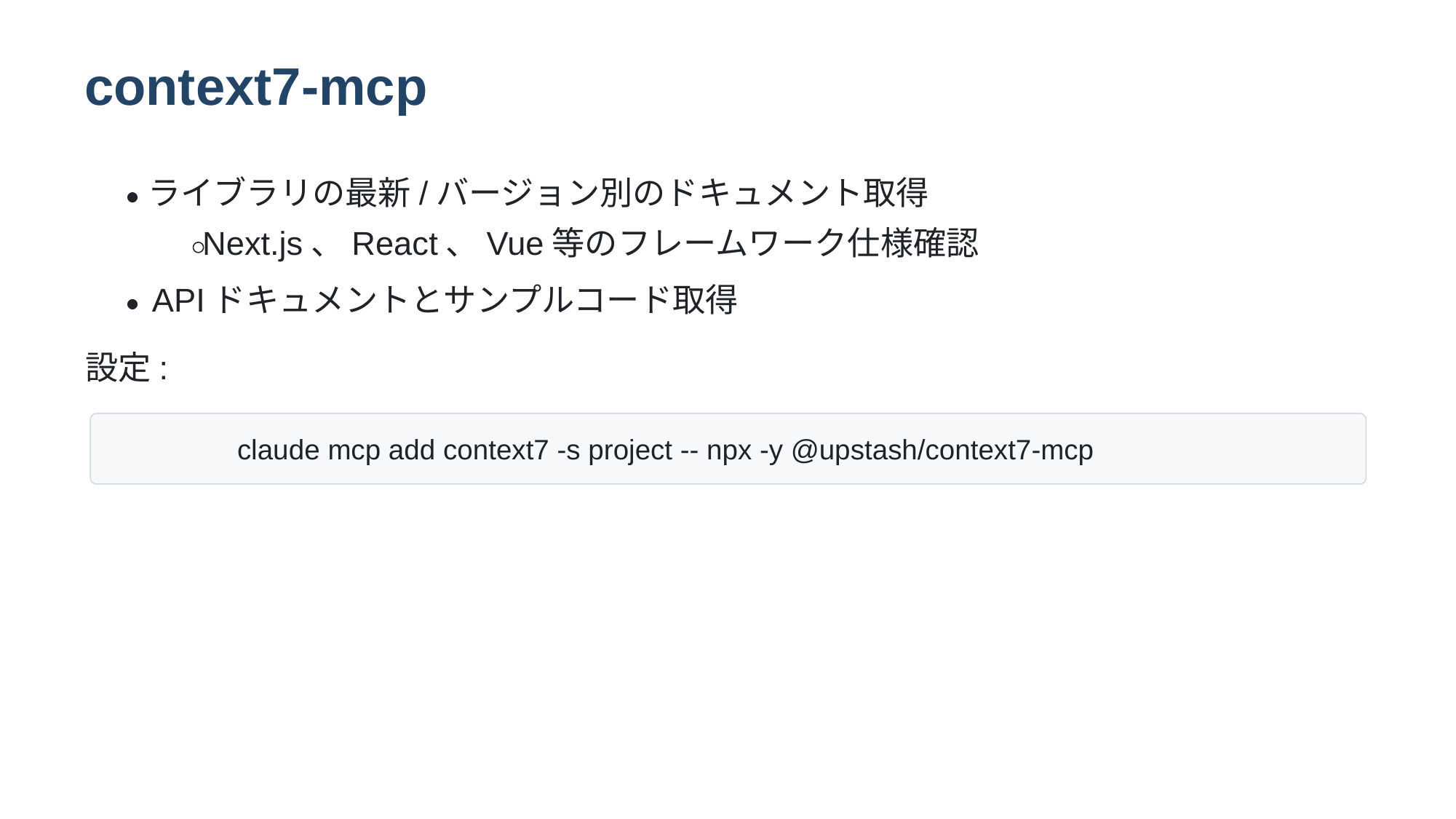

context7-mcp
ライブラリの最新/バージョン別のドキュメント取得

Next.js、React、Vue等のフレームワーク仕様確認

APIドキュメントとサンプルコード取得

設定:

claude mcp add context7 -s project -- npx -y @upstash/context7-mcp